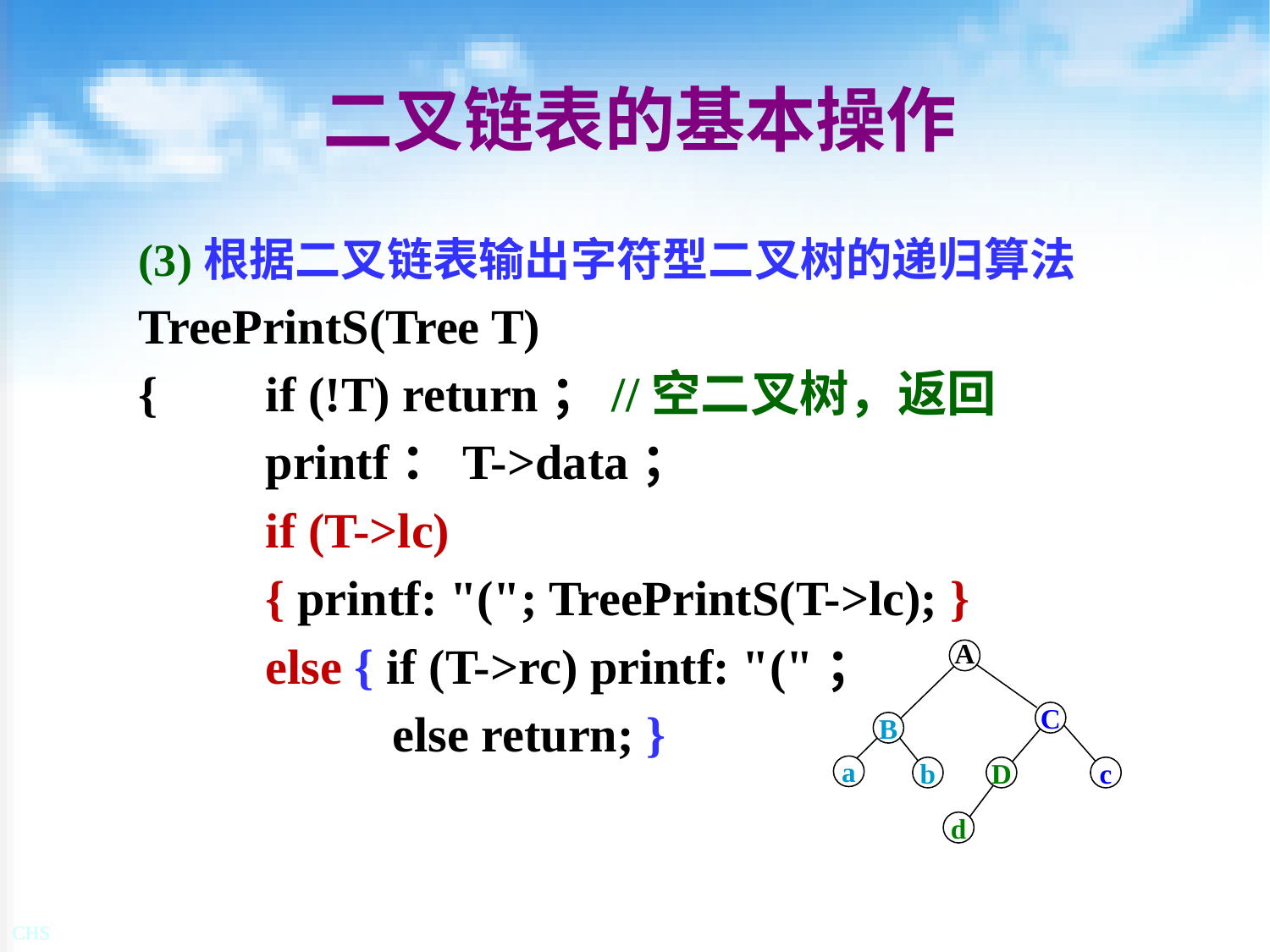

# 二叉链表的基本操作
(3)根据二叉链表输出字符型二叉树的递归算法
TreePrintS(Tree T)
{	if (!T) return；//空二叉树，返回
	printf：T->data；
	if (T->lc)
	{ printf: "("; TreePrintS(T->lc); }
	else { if (T->rc) printf: "("；
		else return; }
A

C
B

a
b
D
c

d
40